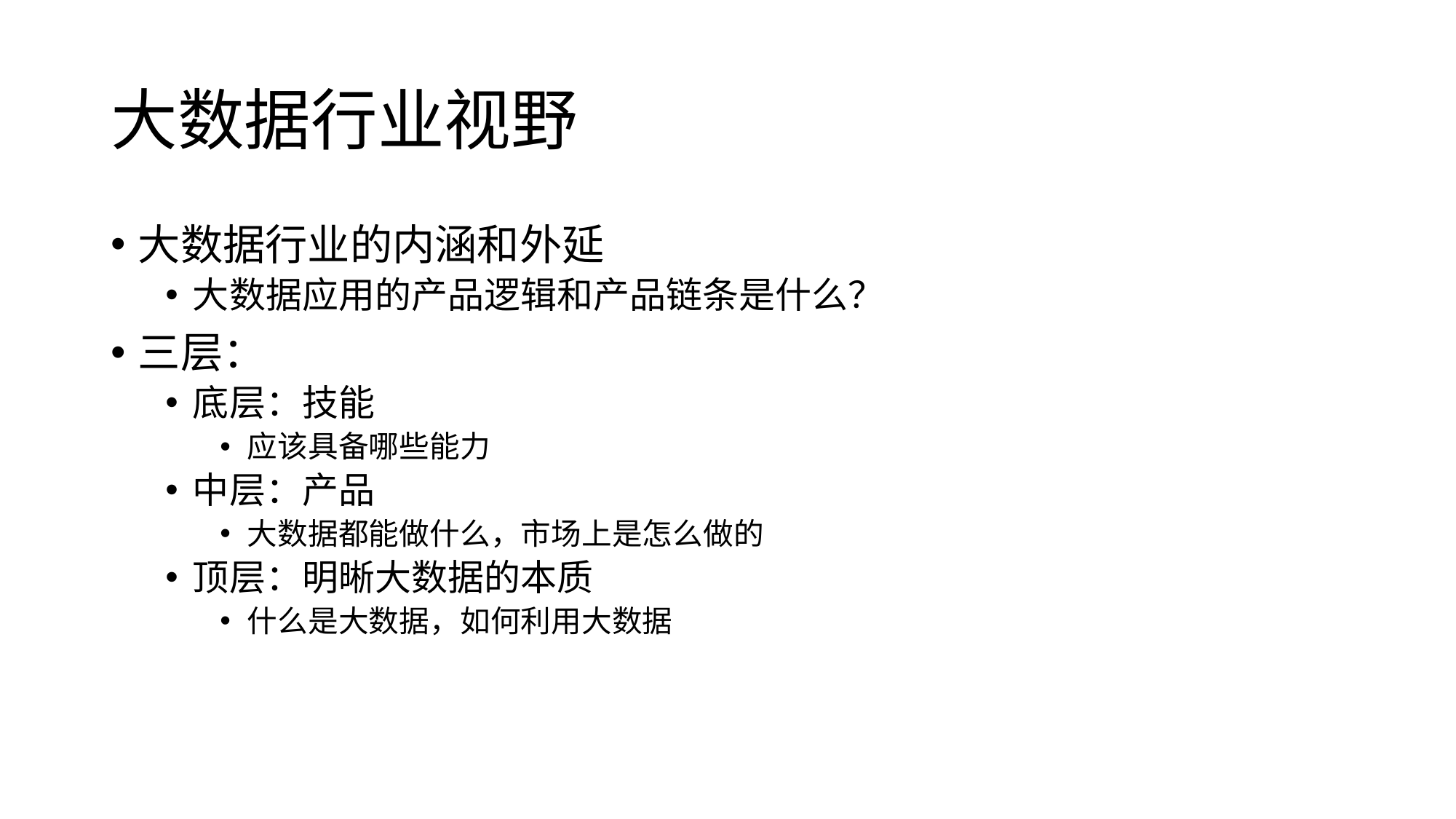

# 大数据行业视野
大数据行业的内涵和外延
大数据应用的产品逻辑和产品链条是什么？
三层：
底层：技能
应该具备哪些能力
中层：产品
大数据都能做什么，市场上是怎么做的
顶层：明晰大数据的本质
什么是大数据，如何利用大数据